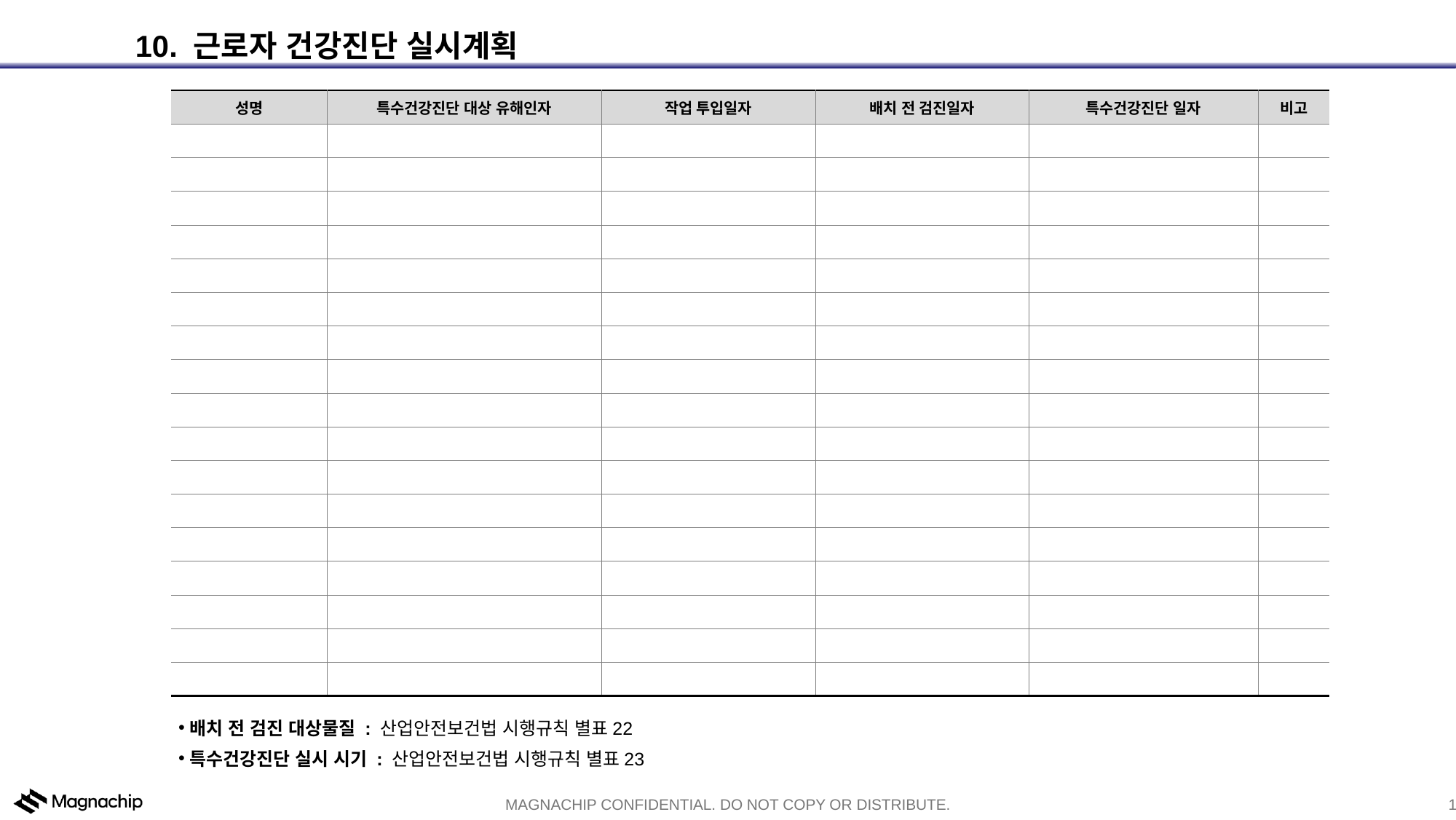

10. 근로자 건강진단 실시계획
| 성명 | 특수건강진단 대상 유해인자 | 작업 투입일자 | 배치 전 검진일자 | 특수건강진단 일자 | 비고 |
| --- | --- | --- | --- | --- | --- |
|  |  |  |  |  |  |
|  |  |  |  |  |  |
|  |  |  |  |  |  |
|  |  |  |  |  |  |
|  |  |  |  |  |  |
|  |  |  |  |  |  |
|  |  |  |  |  |  |
|  |  |  |  |  |  |
|  |  |  |  |  |  |
|  |  |  |  |  |  |
|  |  |  |  |  |  |
|  |  |  |  |  |  |
|  |  |  |  |  |  |
|  |  |  |  |  |  |
|  |  |  |  |  |  |
|  |  |  |  |  |  |
|  |  |  |  |  |  |
배치 전 검진 대상물질 : 산업안전보건법 시행규칙 별표22
특수건강진단 실시 시기 : 산업안전보건법 시행규칙 별표23